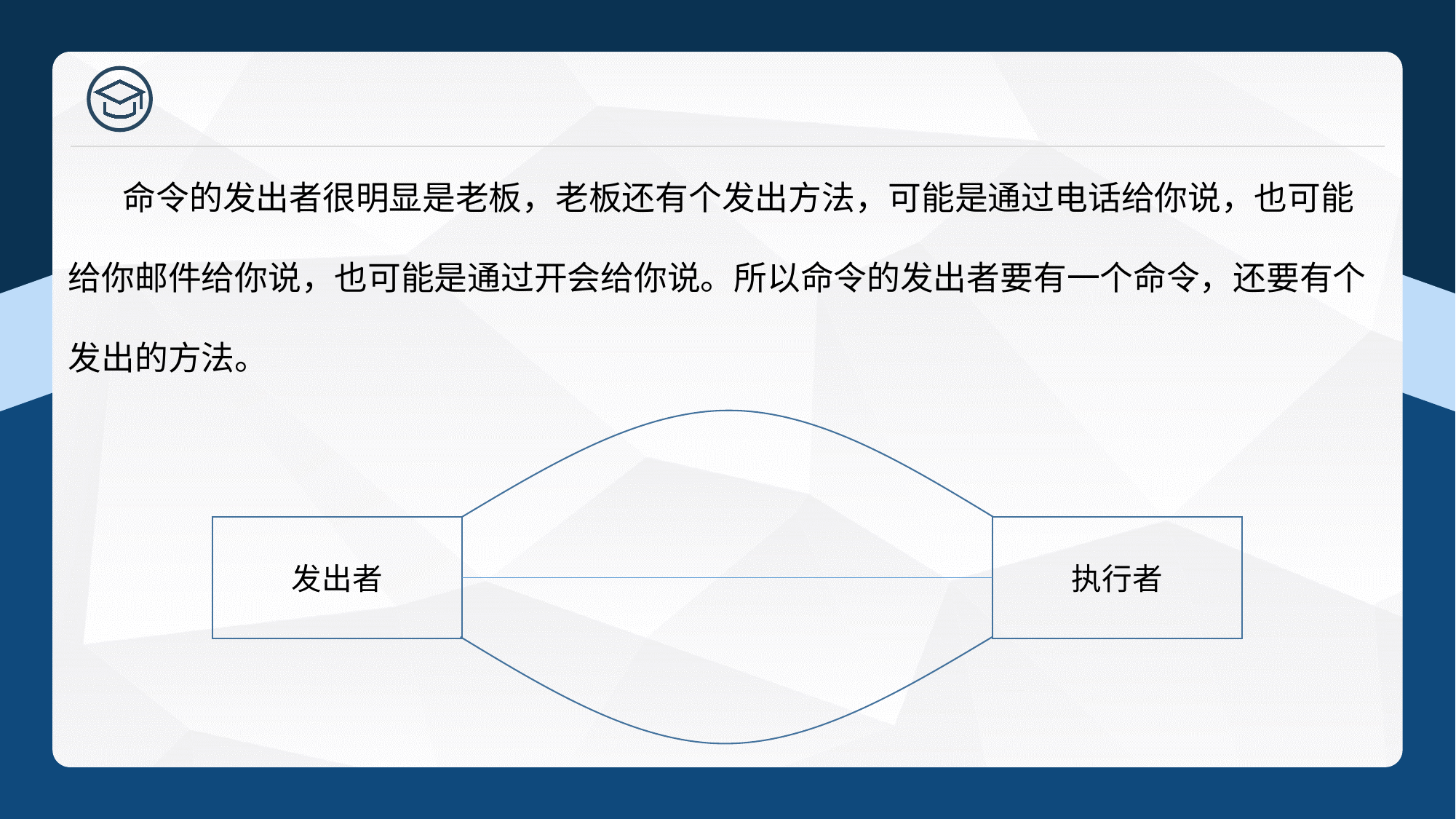

命令的发出者很明显是老板，老板还有个发出方法，可能是通过电话给你说，也可能给你邮件给你说，也可能是通过开会给你说。所以命令的发出者要有一个命令，还要有个发出的方法。

发出者
执行者

子煜